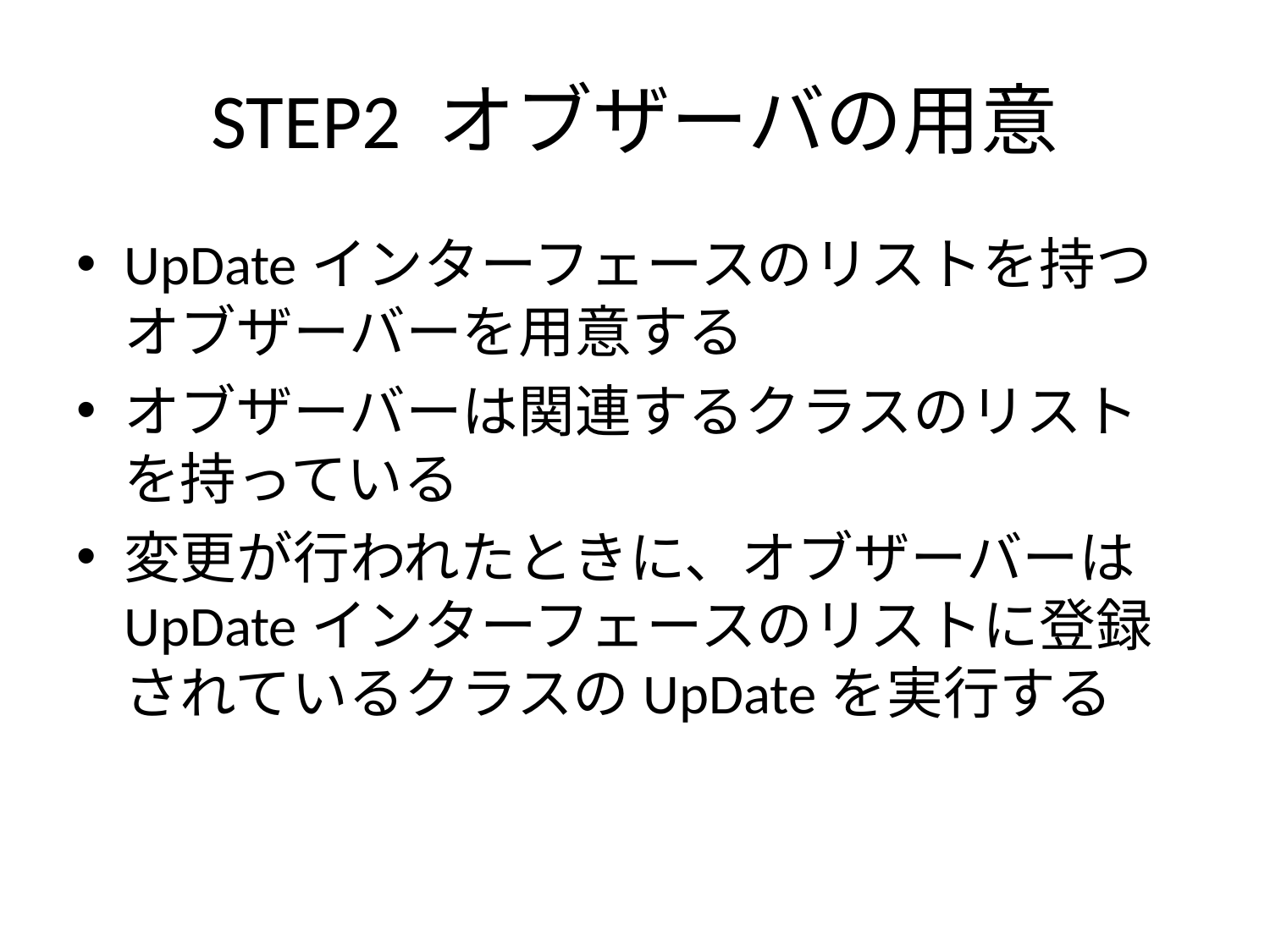

# STEP2 オブザーバの用意
UpDateインターフェースのリストを持つオブザーバーを用意する
オブザーバーは関連するクラスのリストを持っている
変更が行われたときに、オブザーバーはUpDateインターフェースのリストに登録されているクラスのUpDateを実行する